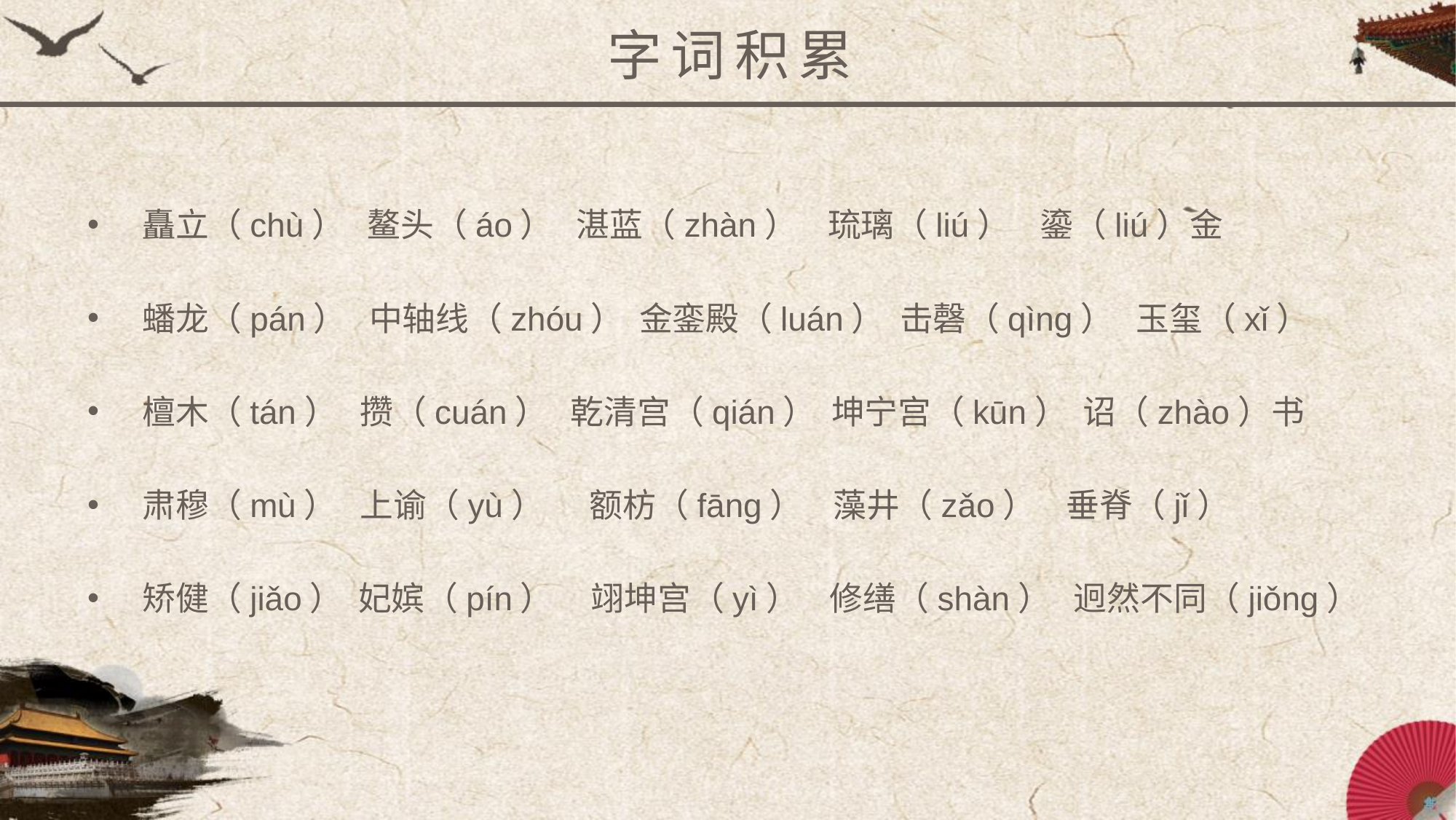

字词积累

矗立（chù）   鳌头（áo）   湛蓝（zhàn）    琉璃（liú）    鎏（liú）金

蟠龙（pán）   中轴线（zhóu）  金銮殿（luán）  击磬（qìng）   玉玺（xǐ）

檀木（tán）   攒（cuán）   乾清宫（qián）  坤宁宫（kūn）  诏（zhào）书

肃穆（mù）   上谕（yù）      额枋（fāng）    藻井（zǎo）    垂脊（jǐ）

矫健（jiǎo）  妃嫔（pín）     翊坤宫（yì）    修缮（shàn）   迥然不同（jiǒng）